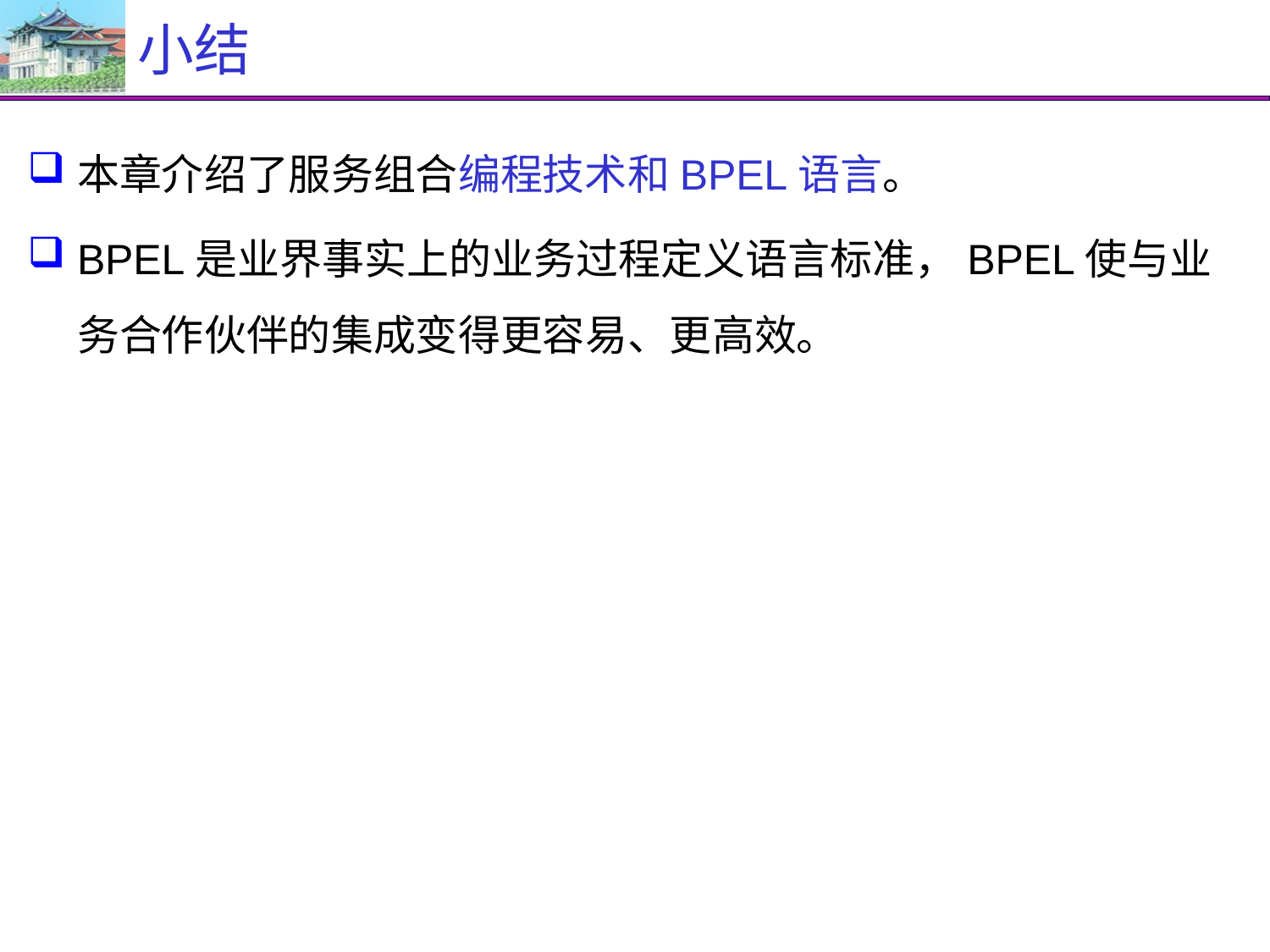

# 小结
本章介绍了服务组合编程技术和BPEL语言。
BPEL是业界事实上的业务过程定义语言标准，BPEL使与业务合作伙伴的集成变得更容易、更高效。